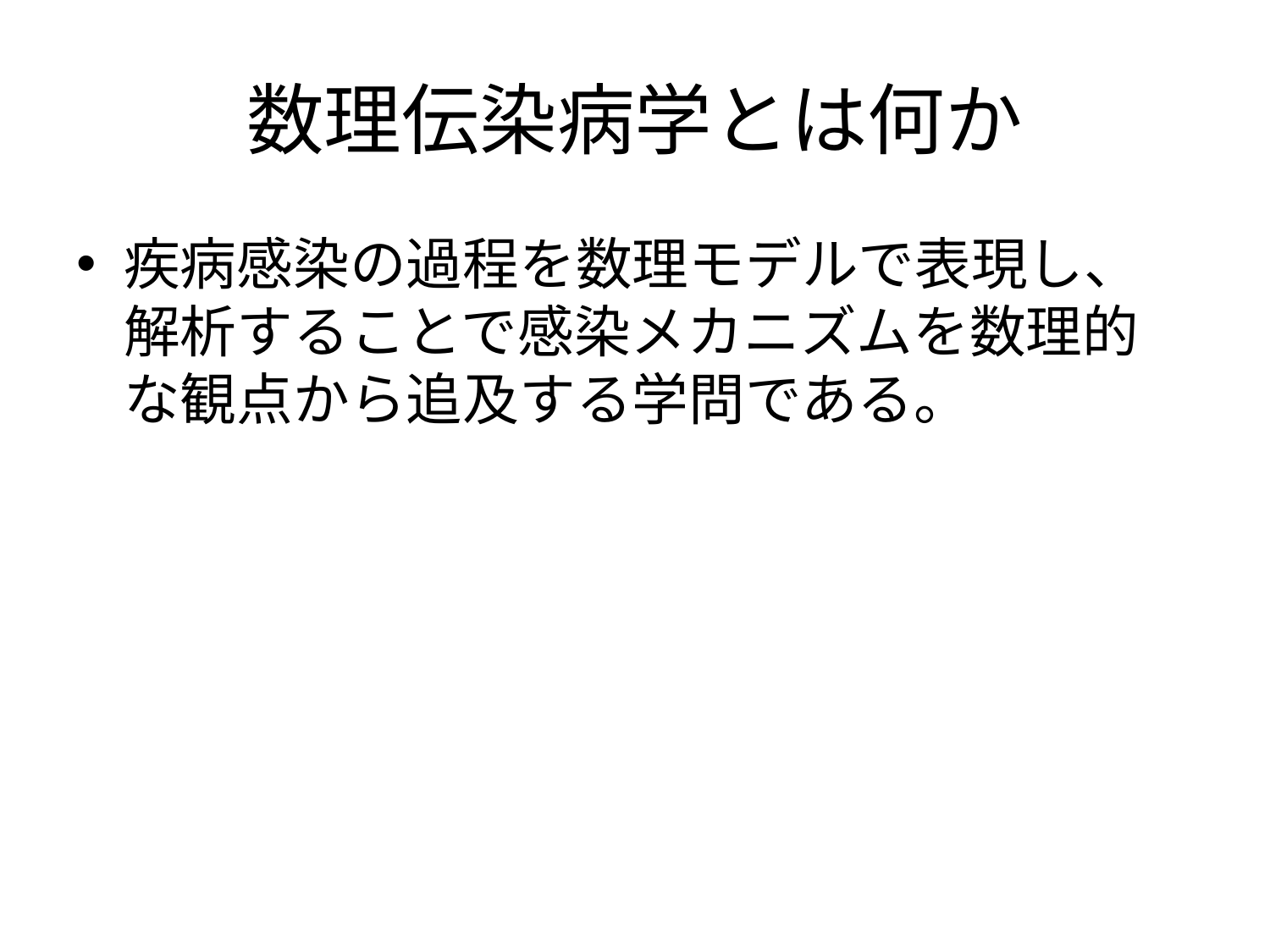

# 数理伝染病学とは何か
疾病感染の過程を数理モデルで表現し、解析することで感染メカニズムを数理的な観点から追及する学問である。